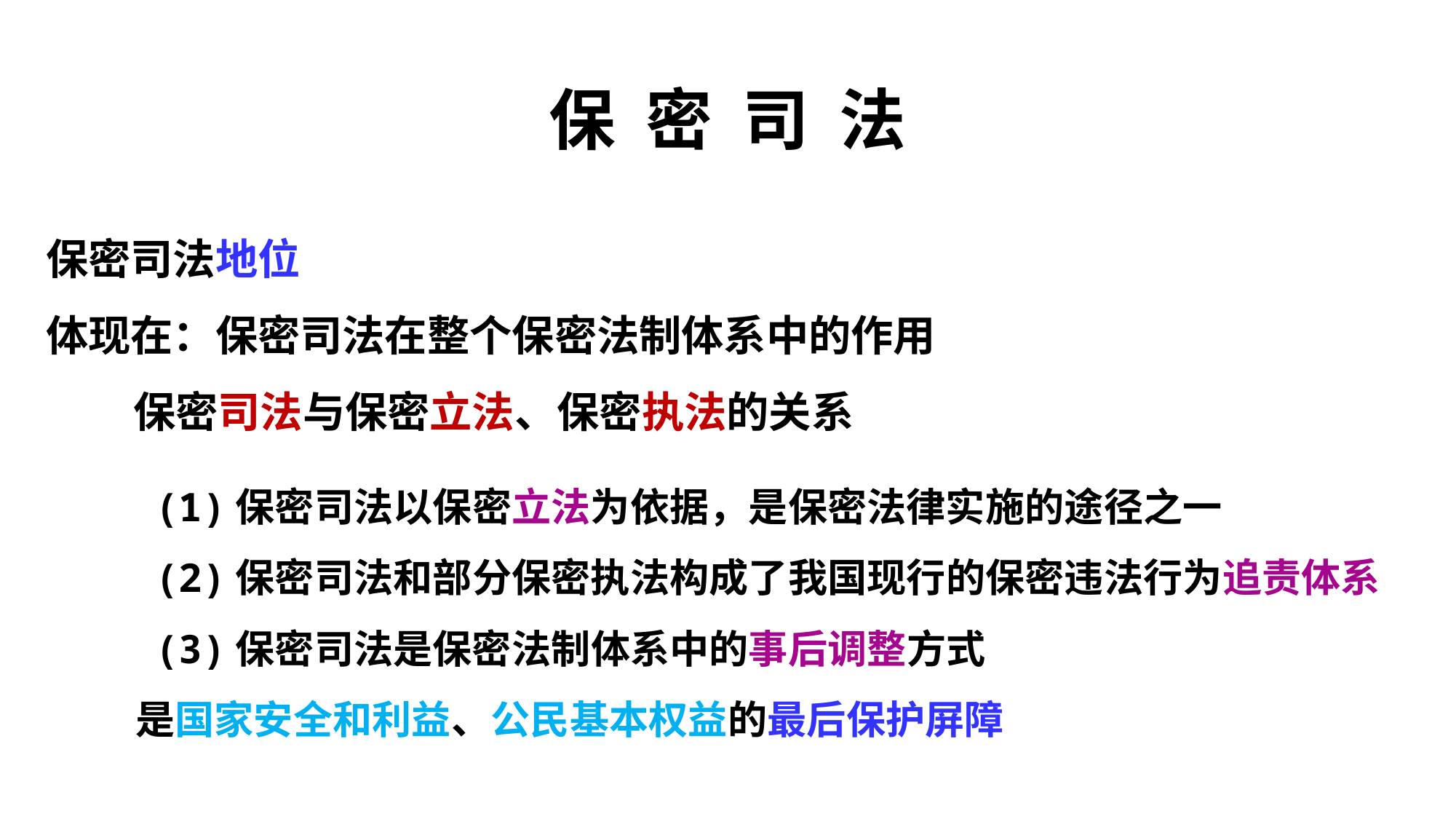

# 保  密  司  法
保密司法地位
体现在：保密司法在整个保密法制体系中的作用
        保密司法与保密立法、保密执法的关系

	(1)保密司法以保密立法为依据，是保密法律实施的途径之一
	(2)保密司法和部分保密执法构成了我国现行的保密违法行为追责体系
	(3)保密司法是保密法制体系中的事后调整方式
         是国家安全和利益、公民基本权益的最后保护屏障